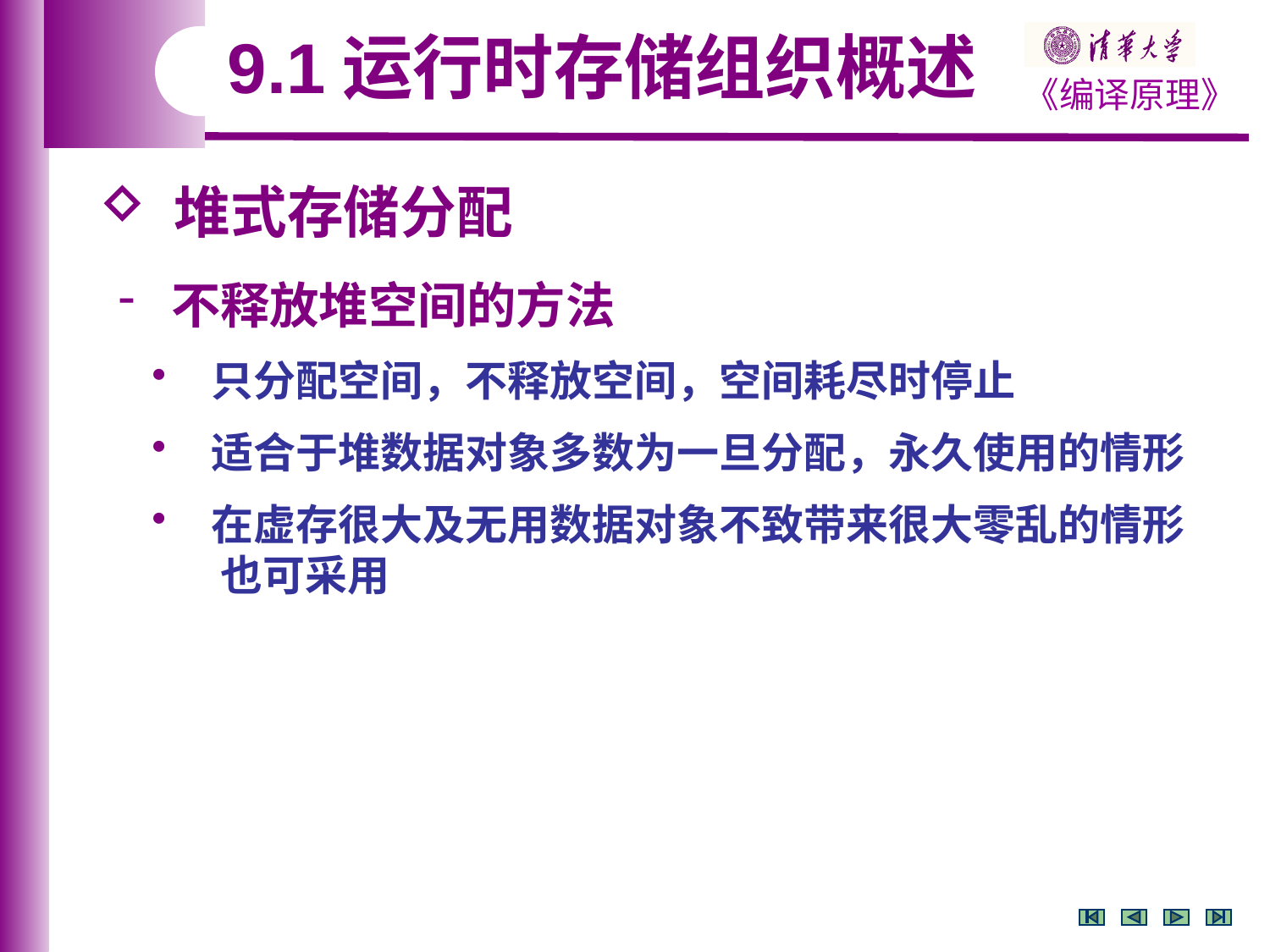

9.1运行时存储组织概述
 堆式存储分配
 不释放堆空间的方法

  只分配空间，不释放空间，空间耗尽时停止

  适合于堆数据对象多数为一旦分配，永久使用的情形

  在虚存很大及无用数据对象不致带来很大零乱的情形
   也可采用